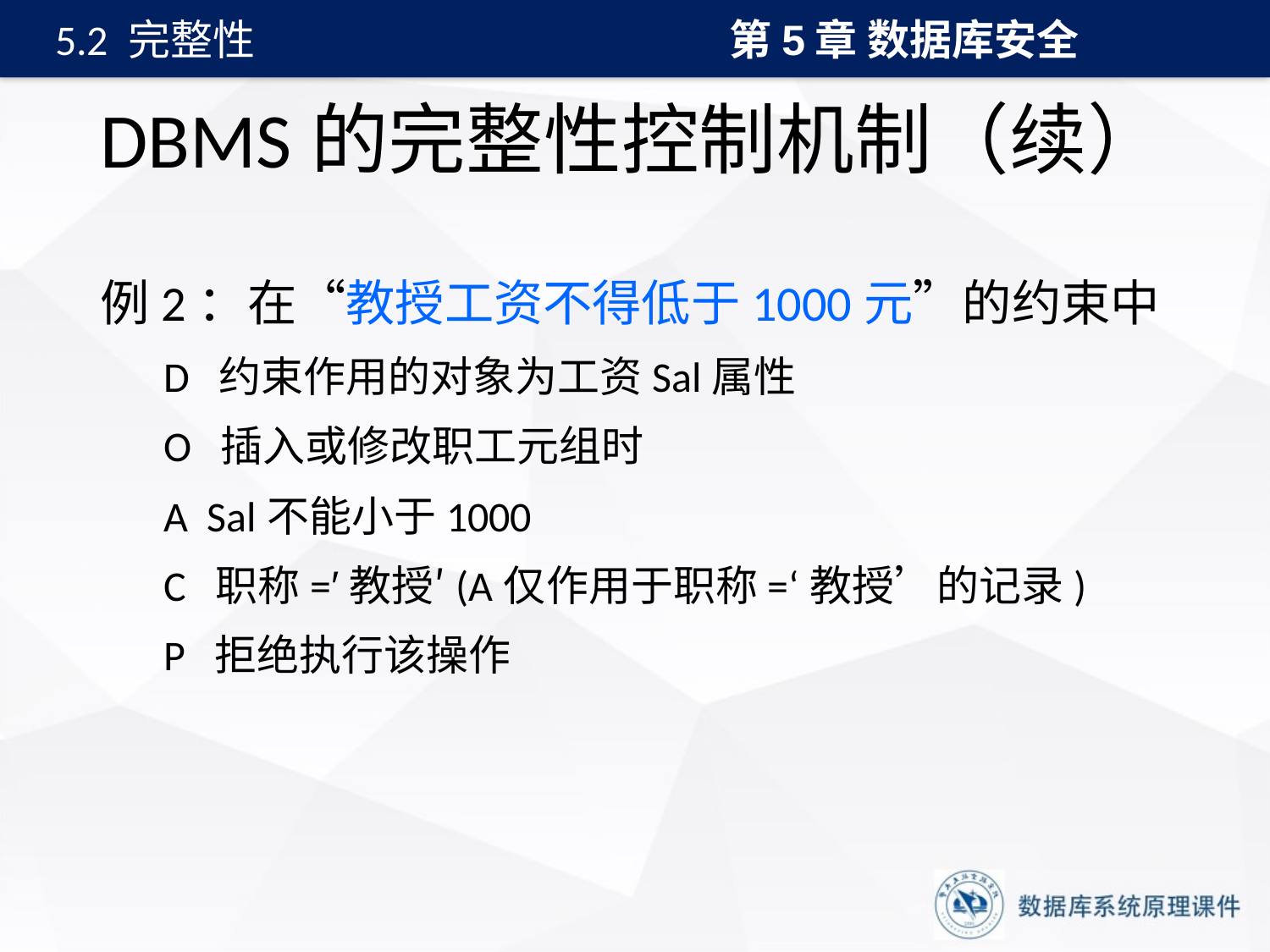

第5章 数据库安全
5.2 完整性
# DBMS的完整性控制机制（续）
例2：在“教授工资不得低于1000元”的约束中
D  约束作用的对象为工资Sal属性
O  插入或修改职工元组时
A  Sal不能小于1000
C  职称=′教授′(A仅作用于职称=‘教授’的记录)
P  拒绝执行该操作